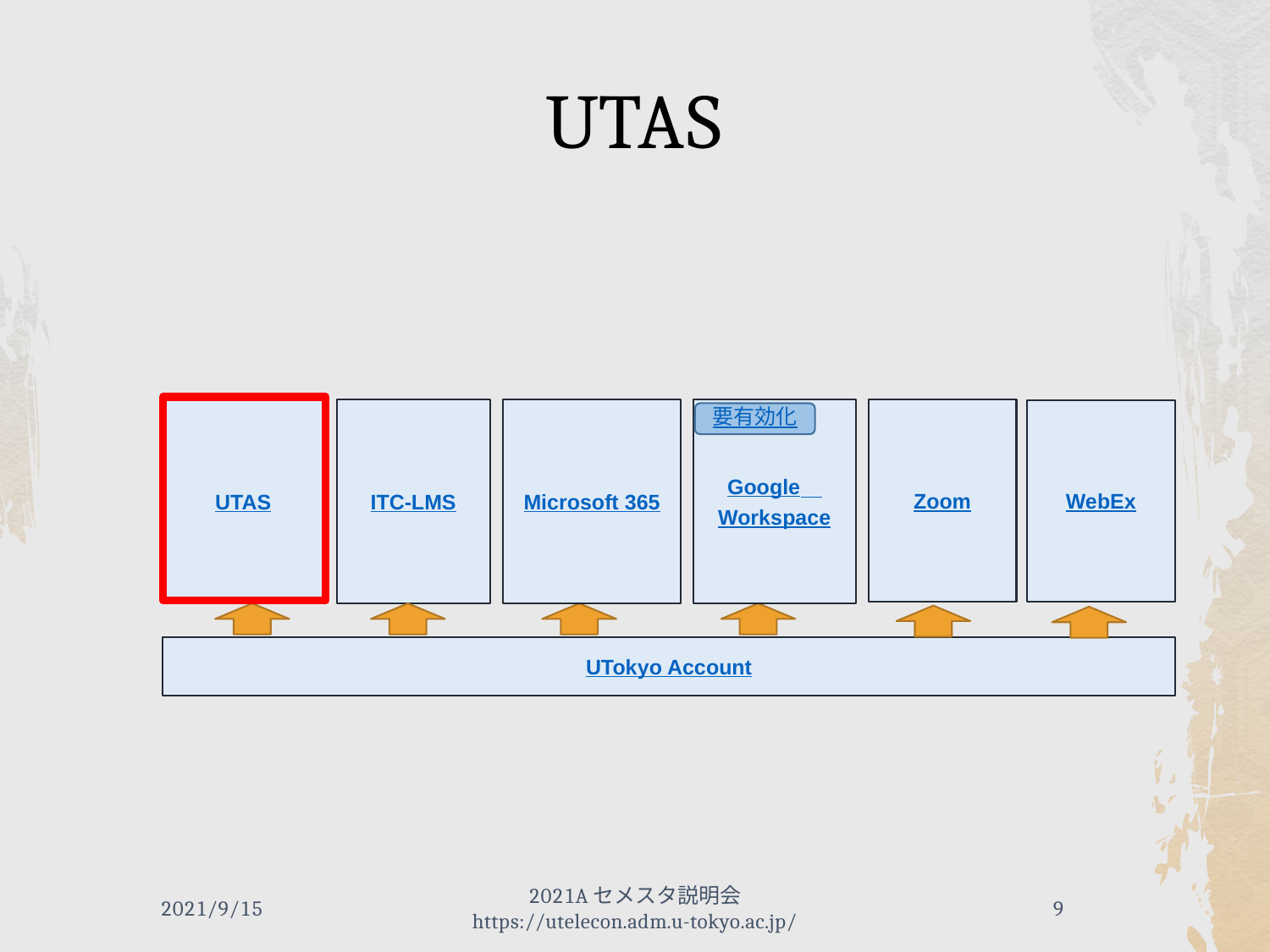

# UTAS

UTAS
ITC-LMS
Microsoft 365
Google　Workspace
Zoom
WebEx

UTokyo Account
要有効化
2021/9/15
2021Aセメスタ説明会 https://utelecon.adm.u-tokyo.ac.jp/
9